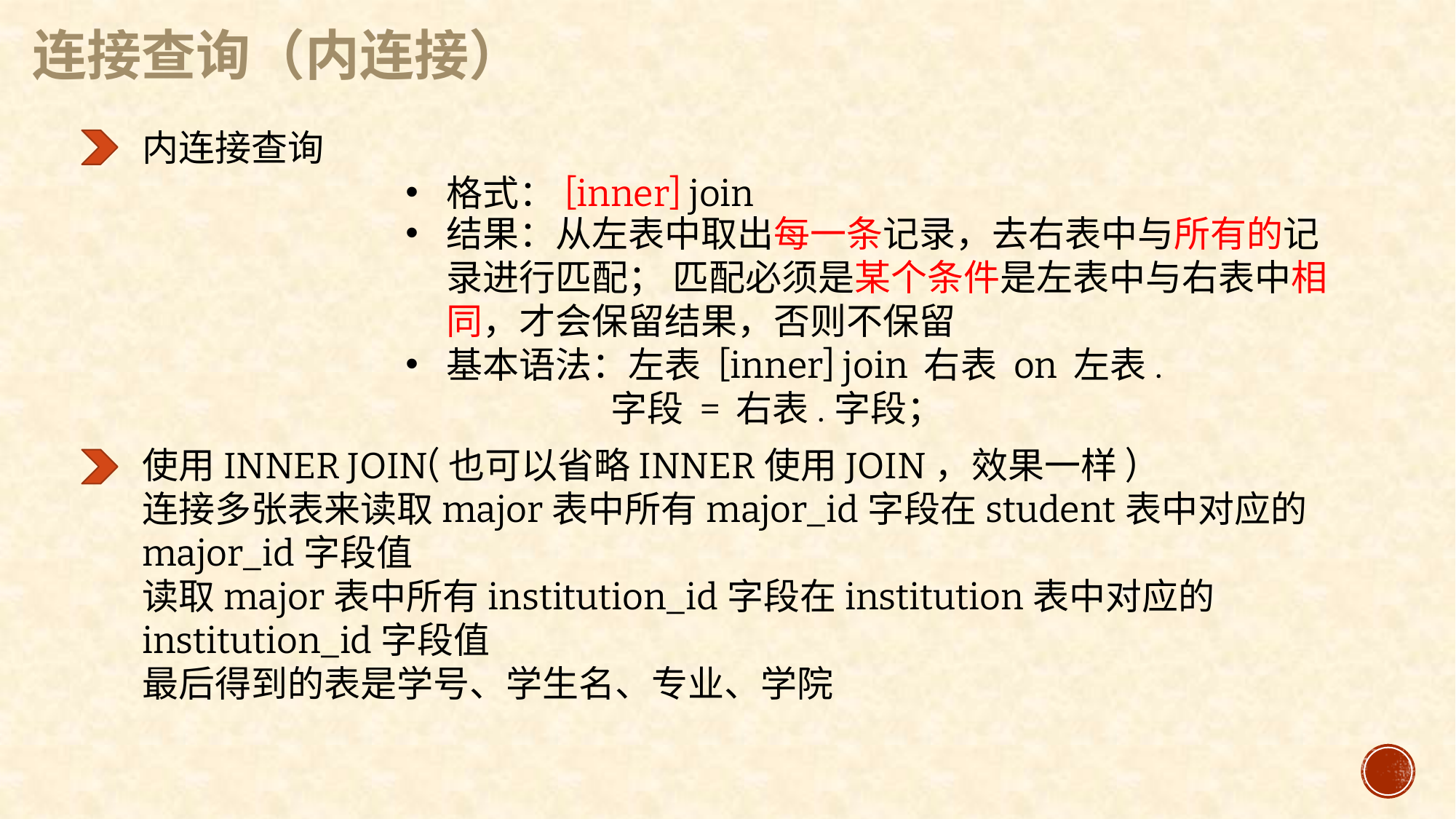

连接查询（内连接）
内连接查询

格式：[inner] join
结果：从左表中取出每一条记录，去右表中与所有的记录进行匹配； 匹配必须是某个条件是左表中与右表中相同，才会保留结果，否则不保留
基本语法：左表 [inner] join 右表 on 左表.
                        字段 = 右表.字段；
使用INNER JOIN(也可以省略INNER使用JOIN，效果一样)
连接多张表来读取major表中所有major_id字段在student表中对应的major_id字段值
读取major表中所有institution_id字段在institution表中对应的institution_id字段值
最后得到的表是学号、学生名、专业、学院